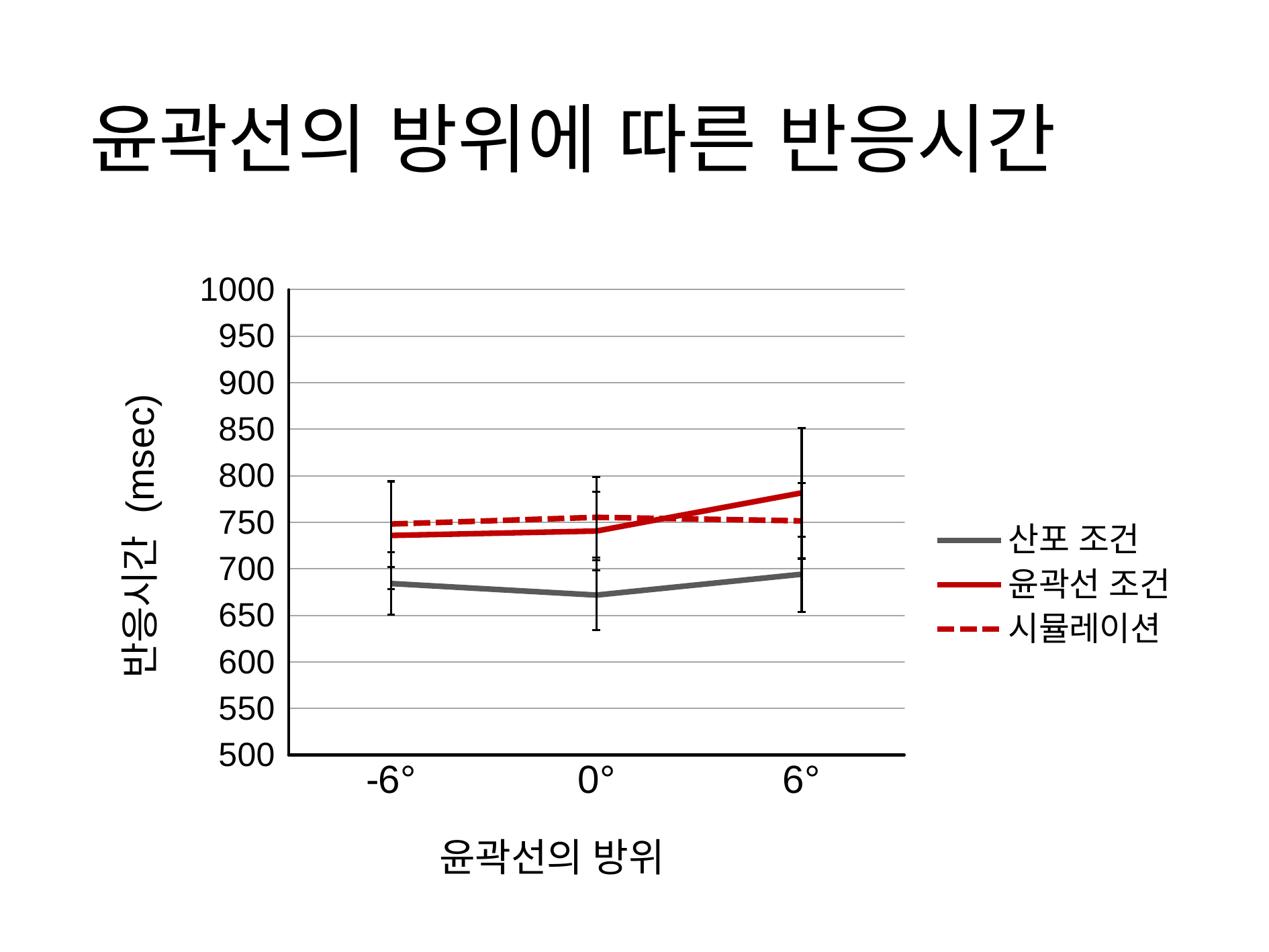

# 윤곽선의 방위에 따른 반응시간

### Chart

| Category | 산포 조건 | 윤곽선 조건 | 시뮬레이션 |
|---|---|---|---|
| -6° | 684.209952979729 | 735.8841924611045 | 748.1499409705164 |
| 0° | 671.7425767328679 | 740.6075197025029 | 755.3469076397689 |
| 6° | 694.1999222533111 | 781.618400451683 | 751.5390312450238 |